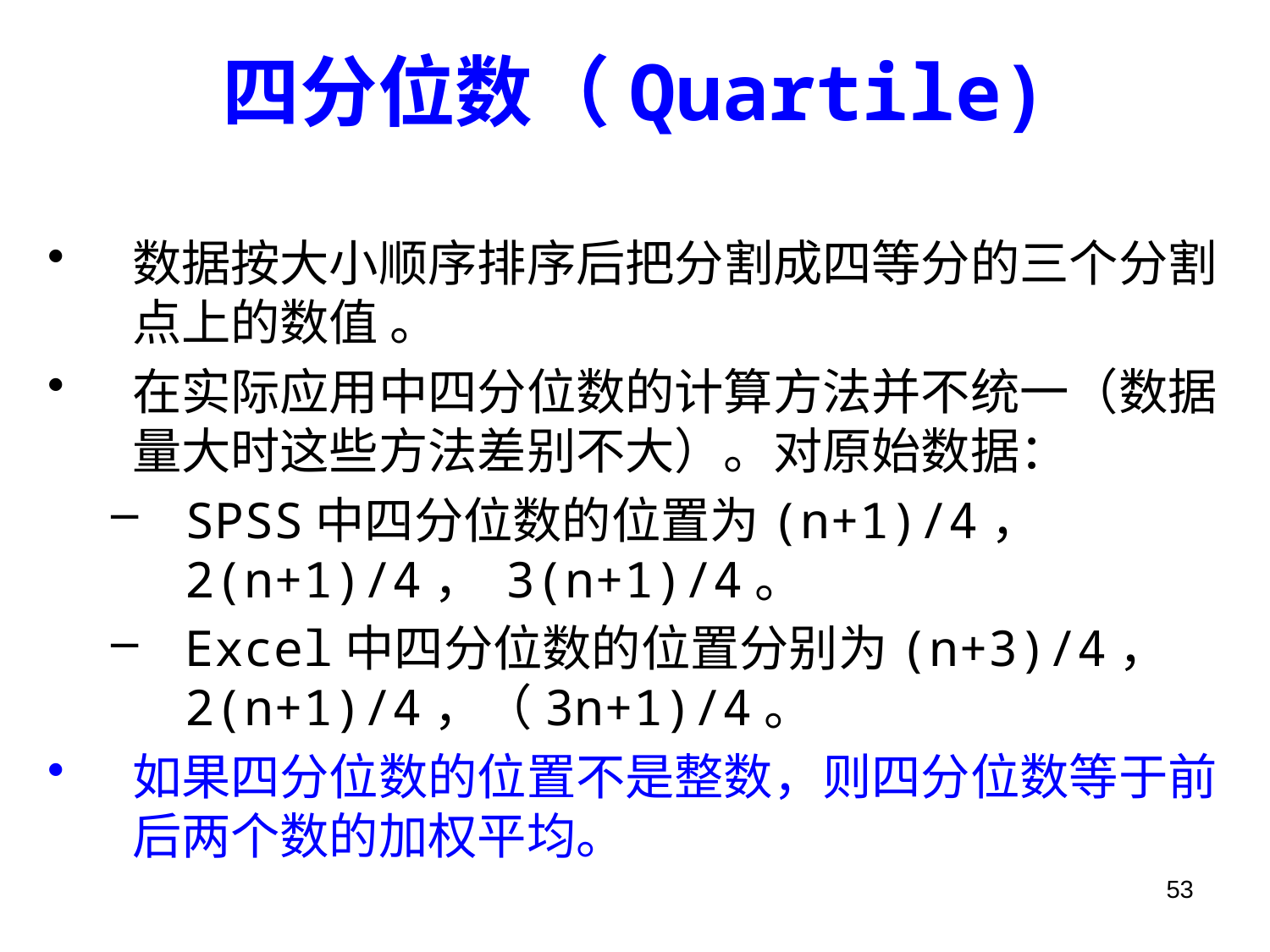

# 四分位数（Quartile)
数据按大小顺序排序后把分割成四等分的三个分割点上的数值 。
在实际应用中四分位数的计算方法并不统一（数据量大时这些方法差别不大）。对原始数据：
SPSS中四分位数的位置为(n+1)/4， 2(n+1)/4， 3(n+1)/4。
Excel中四分位数的位置分别为(n+3)/4， 2(n+1)/4，（3n+1)/4。
如果四分位数的位置不是整数，则四分位数等于前后两个数的加权平均。
53